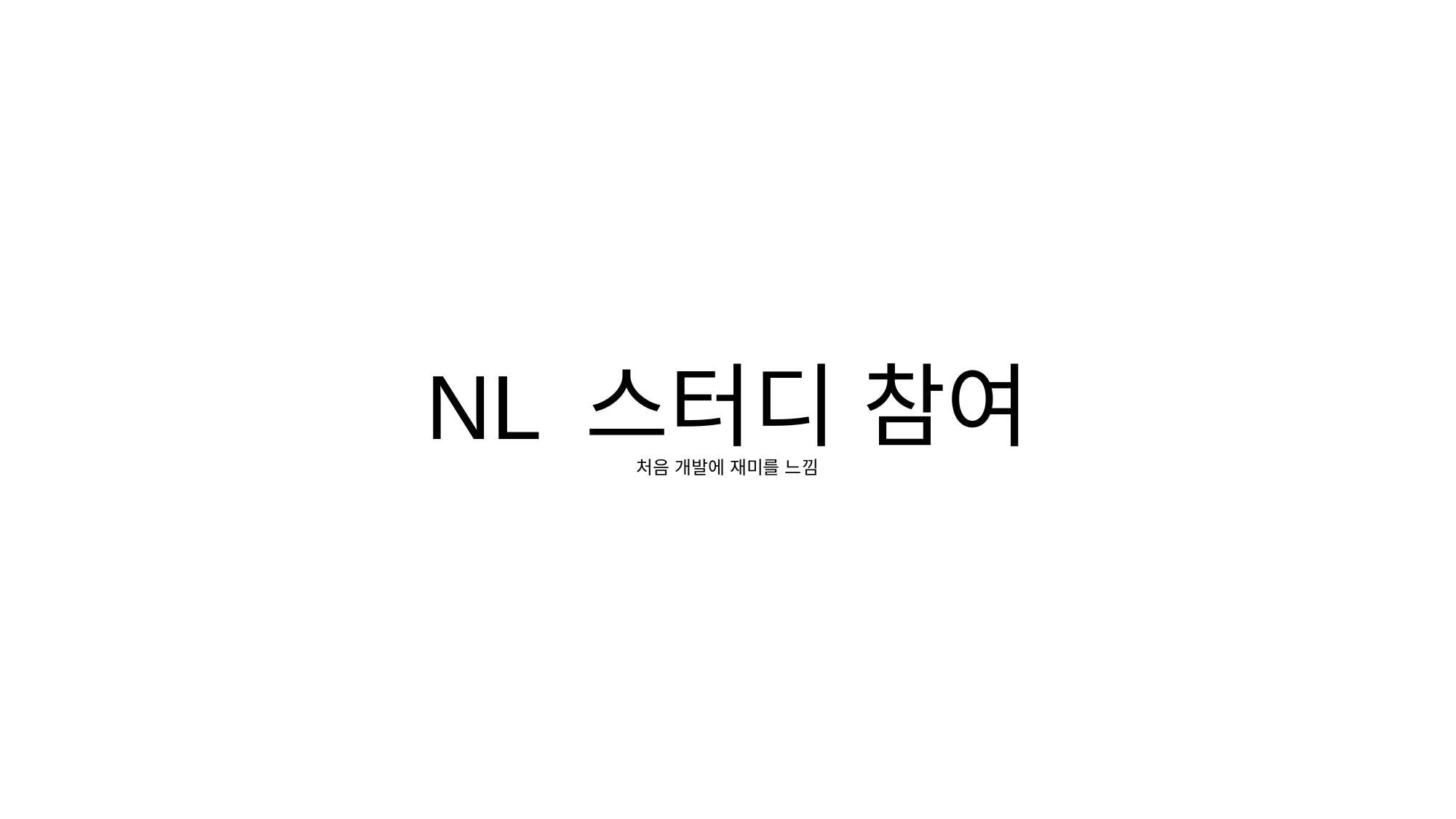

NL 스터디 참여
처음 개발에 재미를 느낌